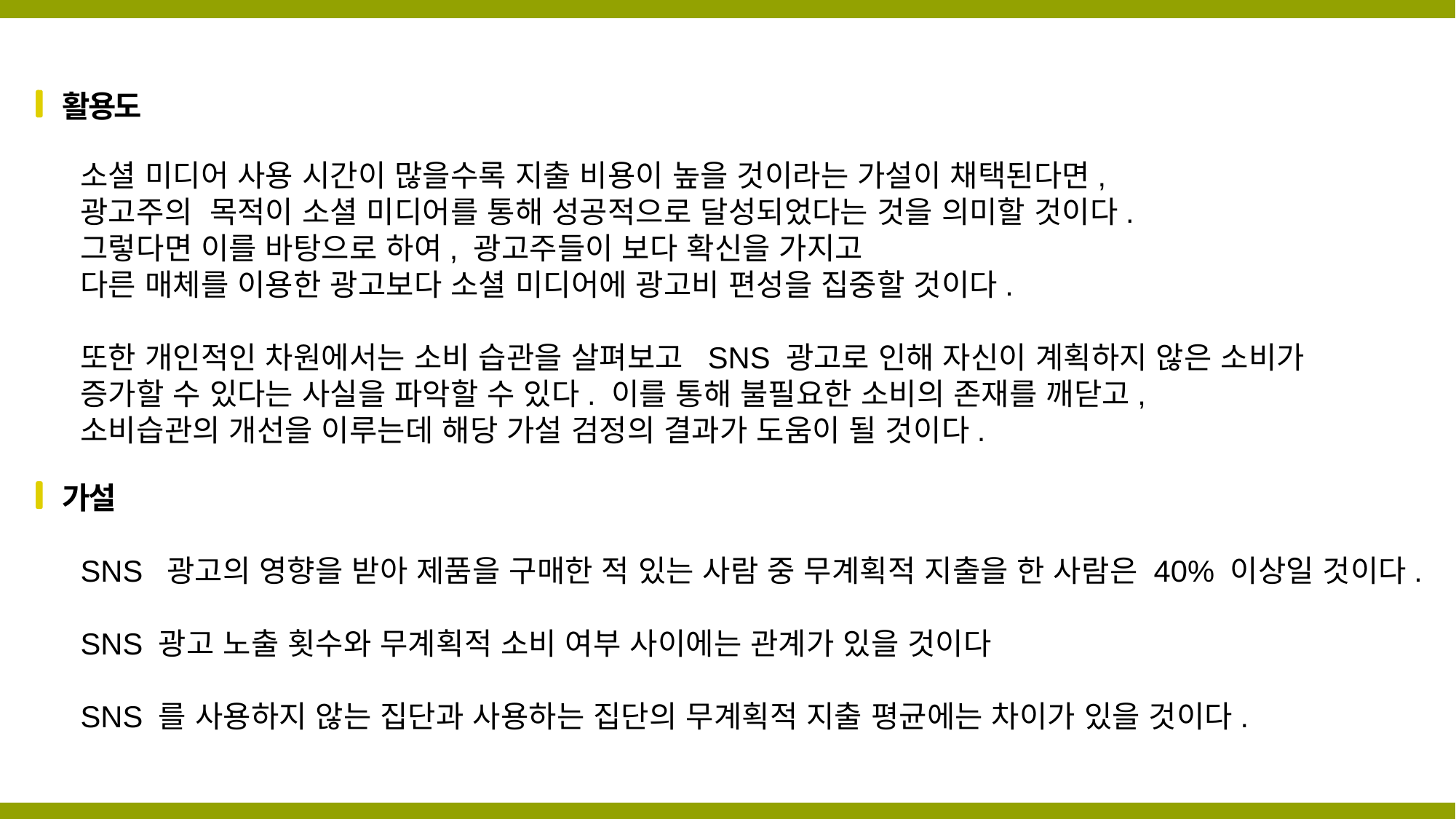

활용도

소셜 미디어 사용 시간이 많을수록 지출 비용이 높을 것이라는 가설이 채택된다면,
광고주의  목적이 소셜 미디어를 통해 성공적으로 달성되었다는 것을 의미할 것이다.
그렇다면 이를 바탕으로 하여, 광고주들이 보다 확신을 가지고
다른 매체를 이용한 광고보다 소셜 미디어에 광고비 편성을 집중할 것이다.

또한 개인적인 차원에서는 소비 습관을 살펴보고  SNS 광고로 인해 자신이 계획하지 않은 소비가
증가할 수 있다는 사실을 파악할 수 있다. 이를 통해 불필요한 소비의 존재를 깨닫고,
소비습관의 개선을 이루는데 해당 가설 검정의 결과가 도움이 될 것이다.
가설

SNS  광고의 영향을 받아 제품을 구매한 적 있는 사람 중 무계획적 지출을 한 사람은 40% 이상일 것이다.

SNS 광고 노출 횟수와 무계획적 소비 여부 사이에는 관계가 있을 것이다

SNS 를 사용하지 않는 집단과 사용하는 집단의 무계획적 지출 평균에는 차이가 있을 것이다.